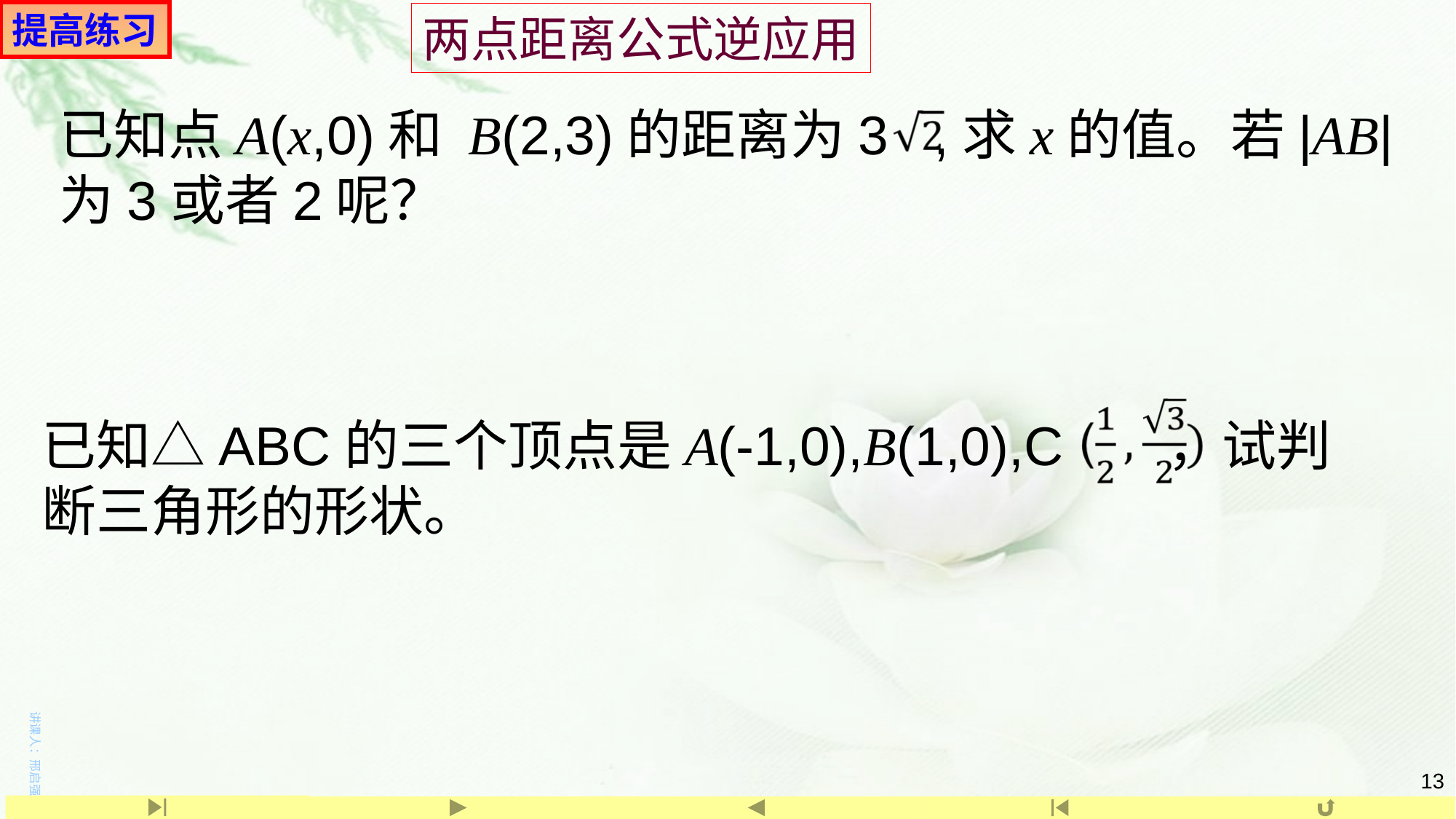

提高练习
两点距离公式逆应用
已知点A(x,0)和 B(2,3)的距离为3   ,求x的值。若|AB|为3或者2呢？

已知△ABC的三个顶点是A(-1,0),B(1,0),C      ，试判断三角形的形状。